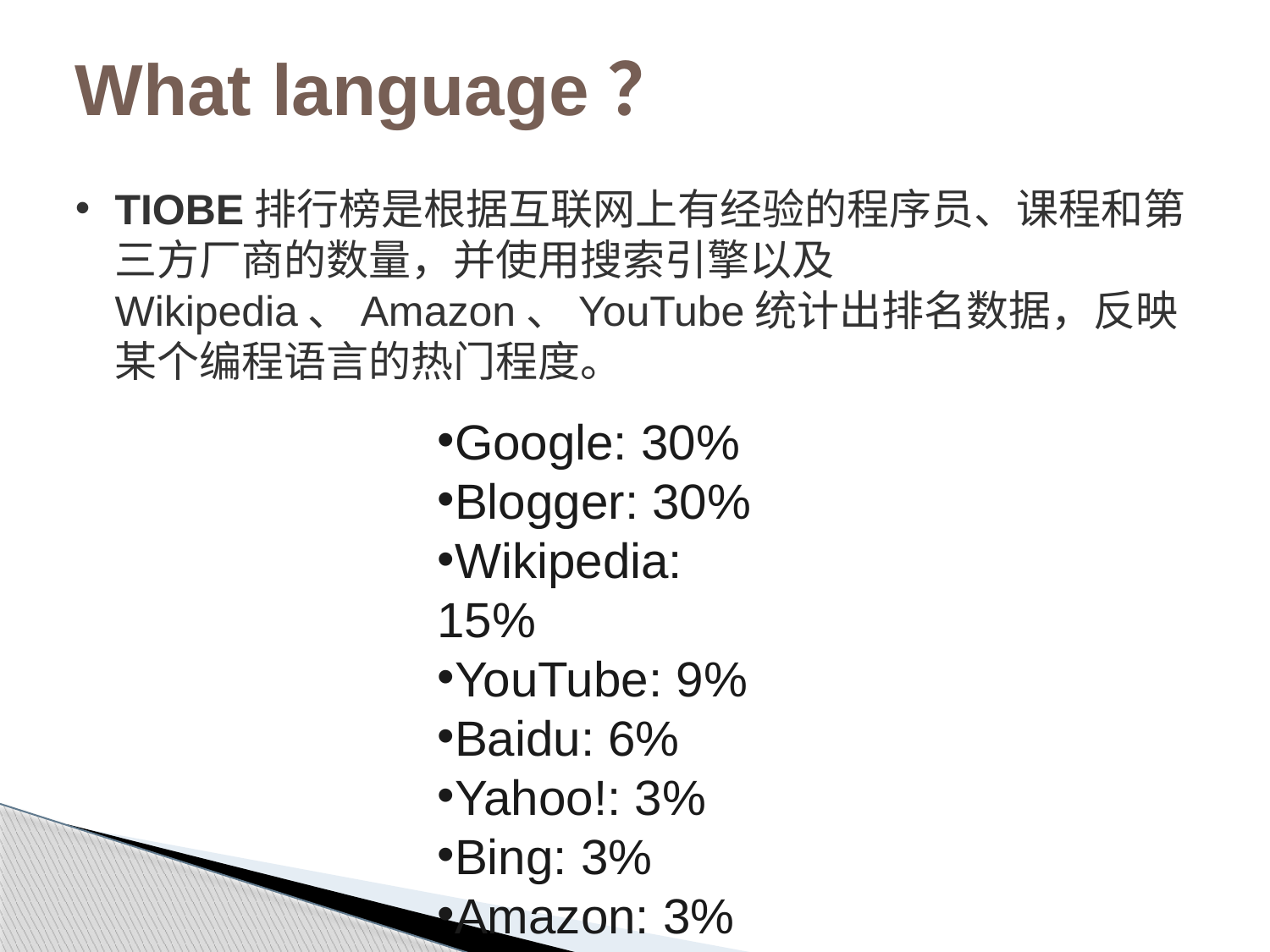

# What language？
TIOBE排行榜是根据互联网上有经验的程序员、课程和第三方厂商的数量，并使用搜索引擎以及Wikipedia、Amazon、YouTube统计出排名数据，反映某个编程语言的热门程度。
Google: 30%
Blogger: 30%
Wikipedia: 15%
YouTube: 9%
Baidu: 6%
Yahoo!: 3%
Bing: 3%
Amazon: 3%